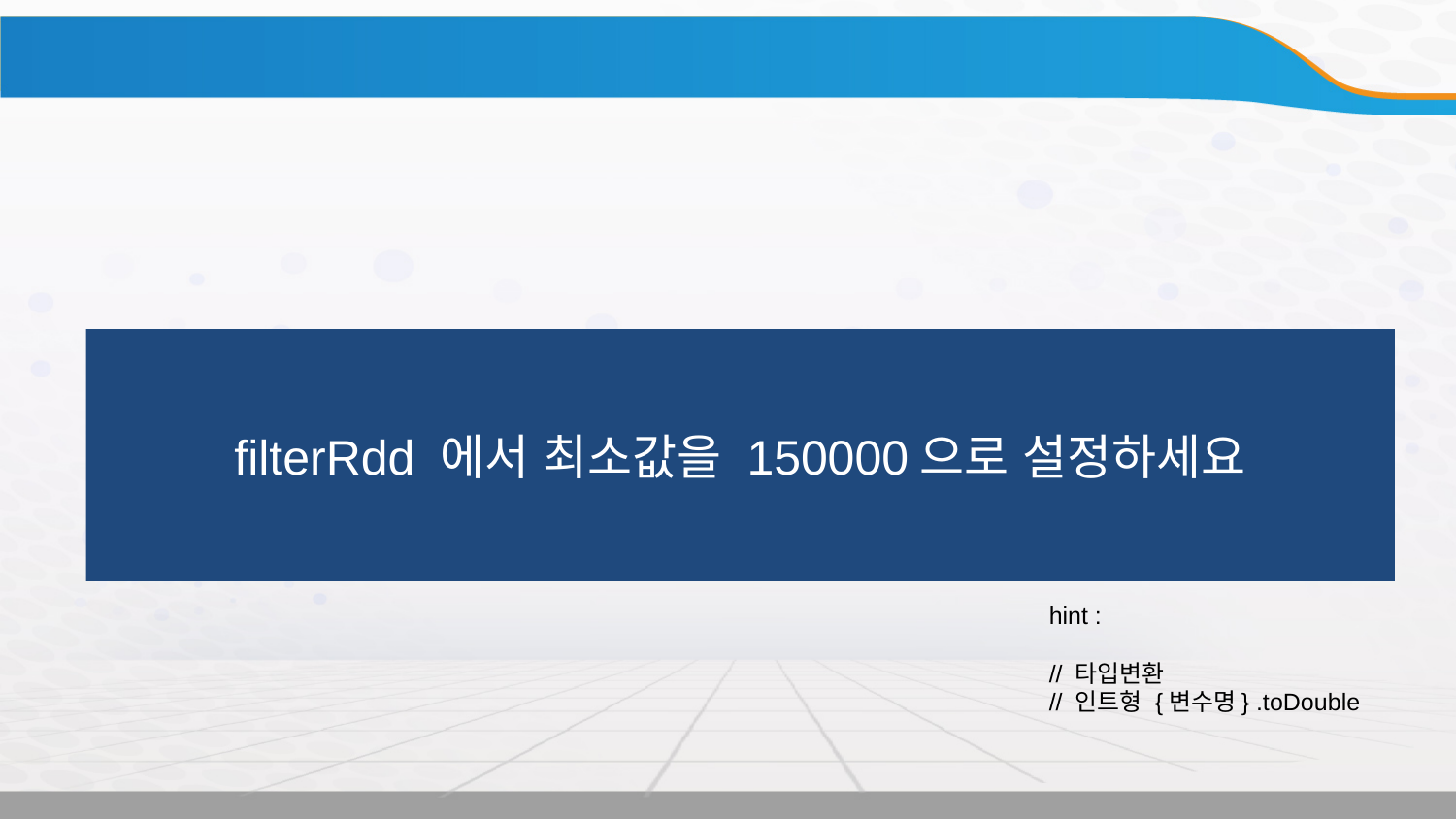

실습
filterRdd 에서 최소값을 150000으로 설정하세요
hint :

// 타입변환
// 인트형 {변수명} .toDouble